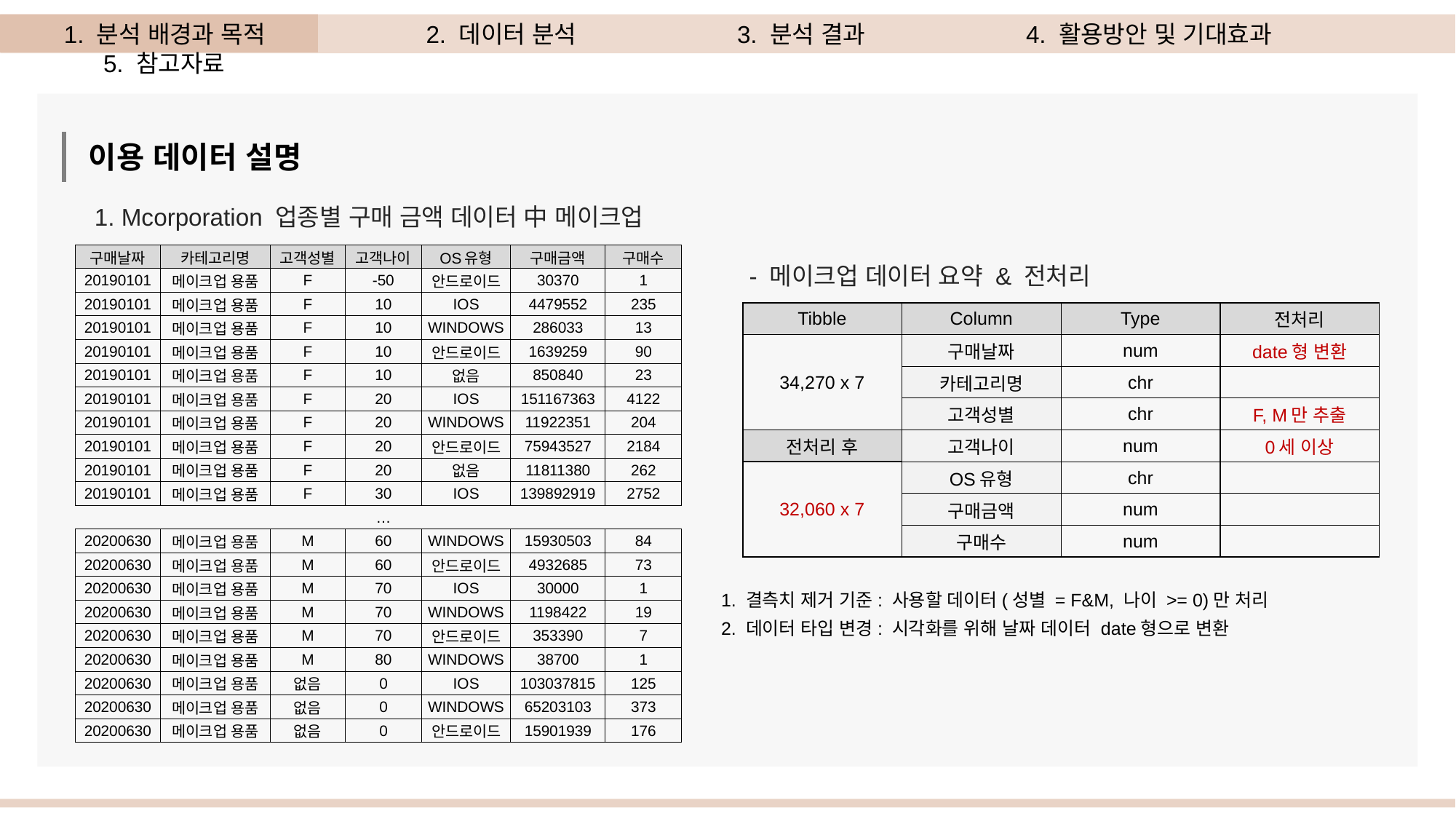

1. 분석 배경과 목적                       2. 데이터 분석                       3. 분석 결과                       4. 활용방안 및 기대효과                       5. 참고자료

이용 데이터 설명
1. Mcorporation 업종별 구매 금액 데이터 中 메이크업
| 구매날짜 | 카테고리명 | 고객성별 | 고객나이 | OS유형 | 구매금액 | 구매수 |
| --- | --- | --- | --- | --- | --- | --- |
| 20190101 | 메이크업 용품 | F | -50 | 안드로이드 | 30370 | 1 |
| 20190101 | 메이크업 용품 | F | 10 | IOS | 4479552 | 235 |
| 20190101 | 메이크업 용품 | F | 10 | WINDOWS | 286033 | 13 |
| 20190101 | 메이크업 용품 | F | 10 | 안드로이드 | 1639259 | 90 |
| 20190101 | 메이크업 용품 | F | 10 | 없음 | 850840 | 23 |
| 20190101 | 메이크업 용품 | F | 20 | IOS | 151167363 | 4122 |
| 20190101 | 메이크업 용품 | F | 20 | WINDOWS | 11922351 | 204 |
| 20190101 | 메이크업 용품 | F | 20 | 안드로이드 | 75943527 | 2184 |
| 20190101 | 메이크업 용품 | F | 20 | 없음 | 11811380 | 262 |
| 20190101 | 메이크업 용품 | F | 30 | IOS | 139892919 | 2752 |
|  |  |  | … |  |  |  |
| 20200630 | 메이크업 용품 | M | 60 | WINDOWS | 15930503 | 84 |
| 20200630 | 메이크업 용품 | M | 60 | 안드로이드 | 4932685 | 73 |
| 20200630 | 메이크업 용품 | M | 70 | IOS | 30000 | 1 |
| 20200630 | 메이크업 용품 | M | 70 | WINDOWS | 1198422 | 19 |
| 20200630 | 메이크업 용품 | M | 70 | 안드로이드 | 353390 | 7 |
| 20200630 | 메이크업 용품 | M | 80 | WINDOWS | 38700 | 1 |
| 20200630 | 메이크업 용품 | 없음 | 0 | IOS | 103037815 | 125 |
| 20200630 | 메이크업 용품 | 없음 | 0 | WINDOWS | 65203103 | 373 |
| 20200630 | 메이크업 용품 | 없음 | 0 | 안드로이드 | 15901939 | 176 |
- 메이크업 데이터 요약 & 전처리
| Tibble | Column | Type | 전처리 |
| --- | --- | --- | --- |
| 34,270 x 7 | 구매날짜 | num | date형 변환 |
|  | 카테고리명 | chr |  |
|  | 고객성별 | chr | F, M만 추출 |
| 전처리 후 | 고객나이 | num | 0세 이상 |
| 32,060 x 7 | OS유형 | chr |  |
|  | 구매금액 | num |  |
|  | 구매수 | num |  |
1. 결측치 제거 기준: 사용할 데이터(성별 = F&M, 나이 >= 0)만 처리
2. 데이터 타입 변경: 시각화를 위해 날짜 데이터 date형으로 변환